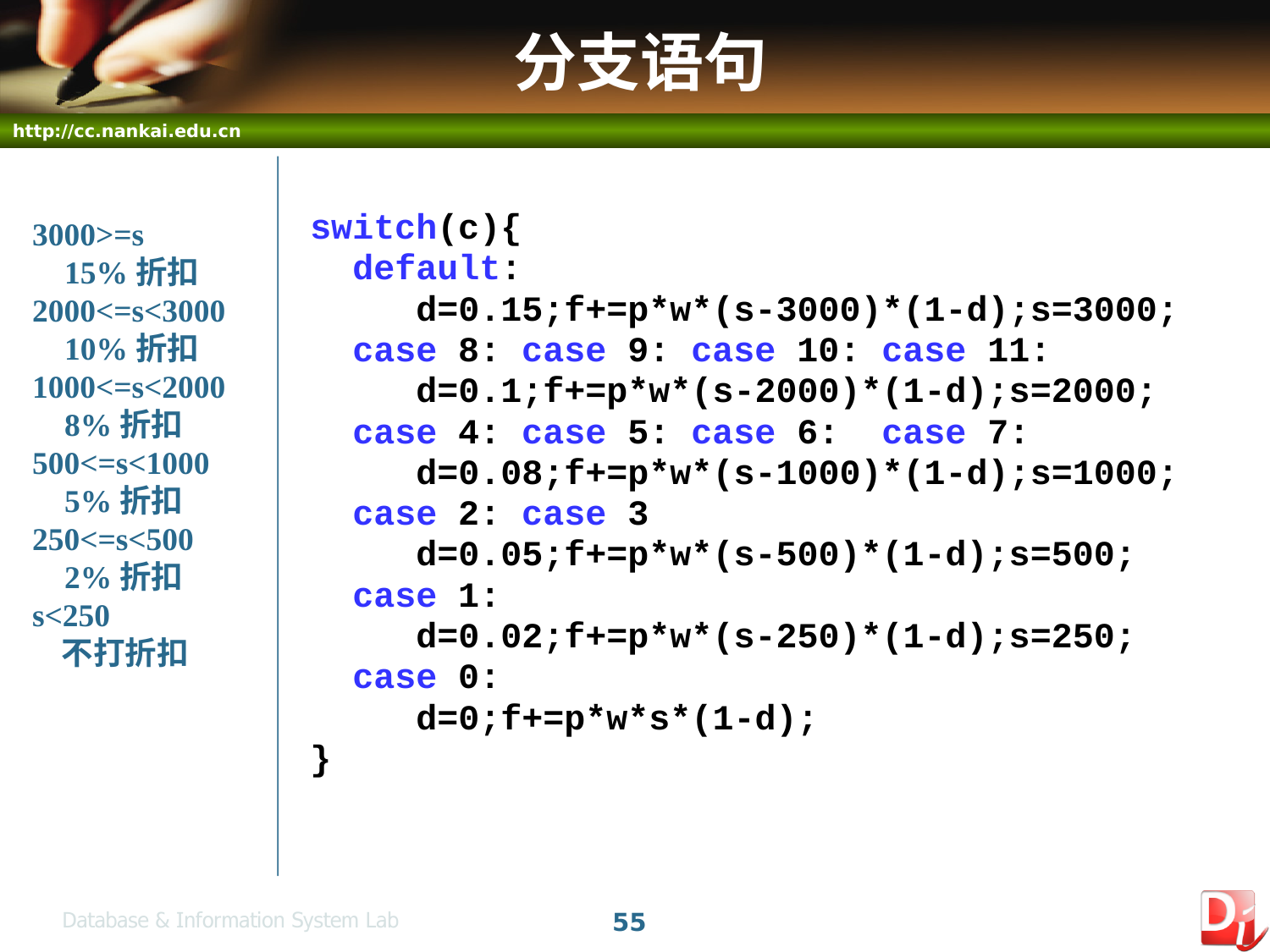

# 分支语句

switch(c){
  default:
     d=0.15;f+=p*w*(s-3000)*(1-d);s=3000;
  case 8: case 9: case 10: case 11:
     d=0.1;f+=p*w*(s-2000)*(1-d);s=2000;
  case 4: case 5: case 6:  case 7:
     d=0.08;f+=p*w*(s-1000)*(1-d);s=1000;
  case 2: case 3
     d=0.05;f+=p*w*(s-500)*(1-d);s=500;
  case 1:
     d=0.02;f+=p*w*(s-250)*(1-d);s=250;
  case 0:
     d=0;f+=p*w*s*(1-d);
}
3000>=s
    15%折扣
2000<=s<3000
    10%折扣
1000<=s<2000
    8%折扣
500<=s<1000
    5%折扣
250<=s<500
    2%折扣
s<250
   不打折扣
55
Database & Information System Lab